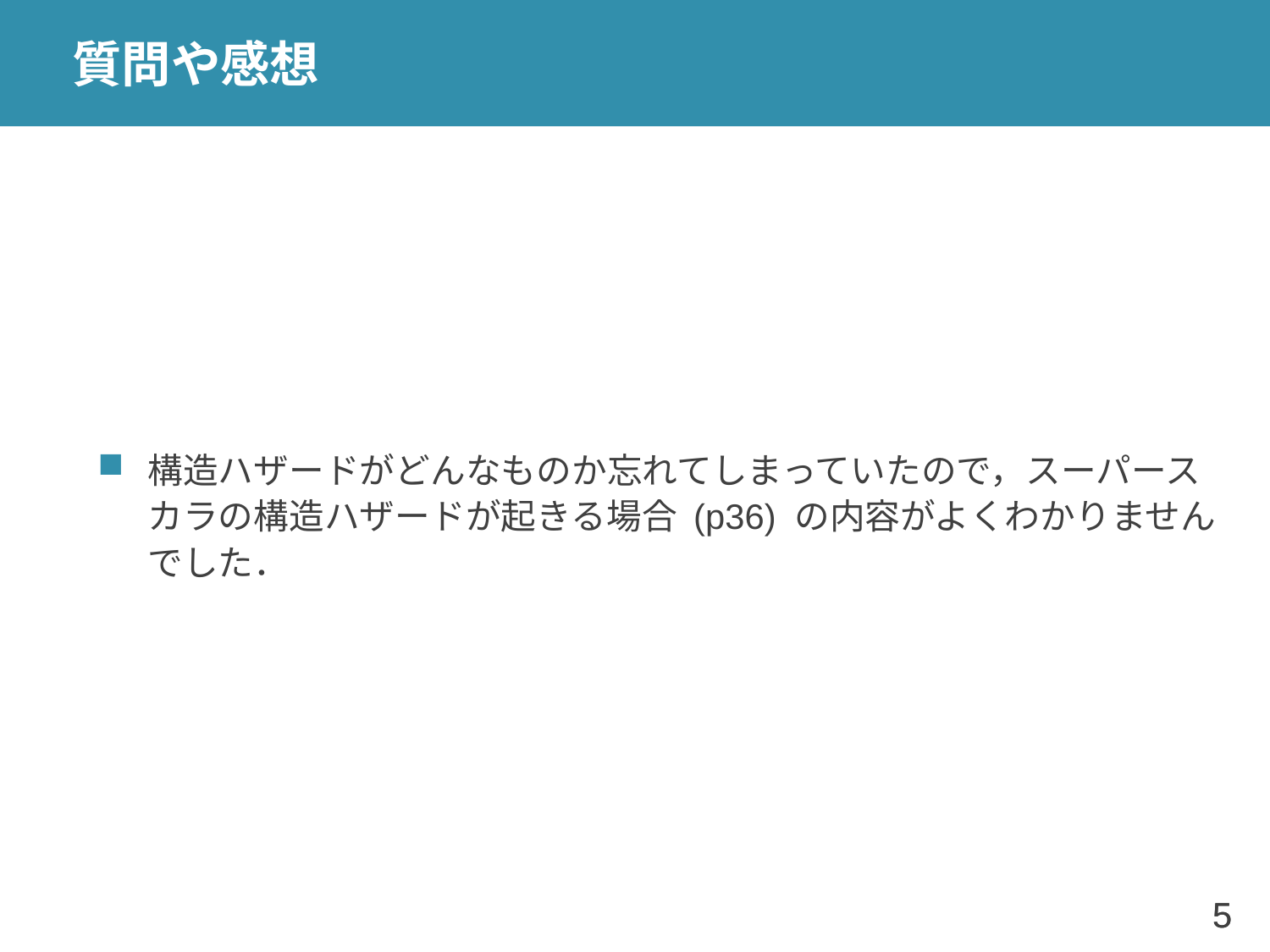

# 質問や感想
構造ハザードがどんなものか忘れてしまっていたので，スーパースカラの構造ハザードが起きる場合 (p36) の内容がよくわかりませんでした．